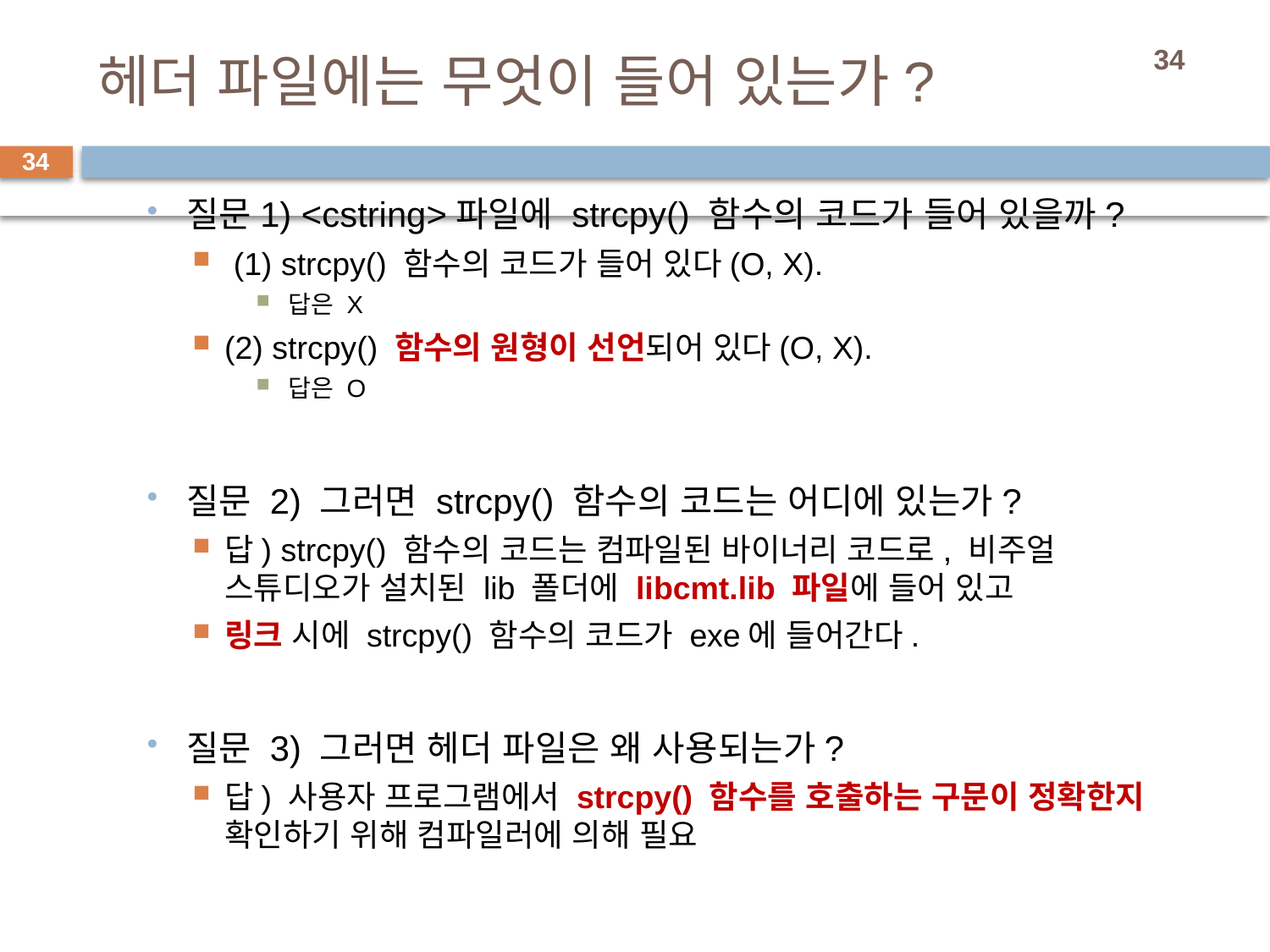

# 헤더 파일에는 무엇이 들어 있는가?
34
질문1) <cstring>파일에 strcpy() 함수의 코드가 들어 있을까?
 (1) strcpy() 함수의 코드가 들어 있다(O, X).
답은 X
(2) strcpy() 함수의 원형이 선언되어 있다(O, X).
답은 O

질문 2) 그러면 strcpy() 함수의 코드는 어디에 있는가?
답) strcpy() 함수의 코드는 컴파일된 바이너리 코드로, 비주얼 스튜디오가 설치된 lib 폴더에 libcmt.lib 파일에 들어 있고
링크 시에 strcpy() 함수의 코드가 exe에 들어간다.

질문 3) 그러면 헤더 파일은 왜 사용되는가?
답) 사용자 프로그램에서 strcpy() 함수를 호출하는 구문이 정확한지 확인하기 위해 컴파일러에 의해 필요